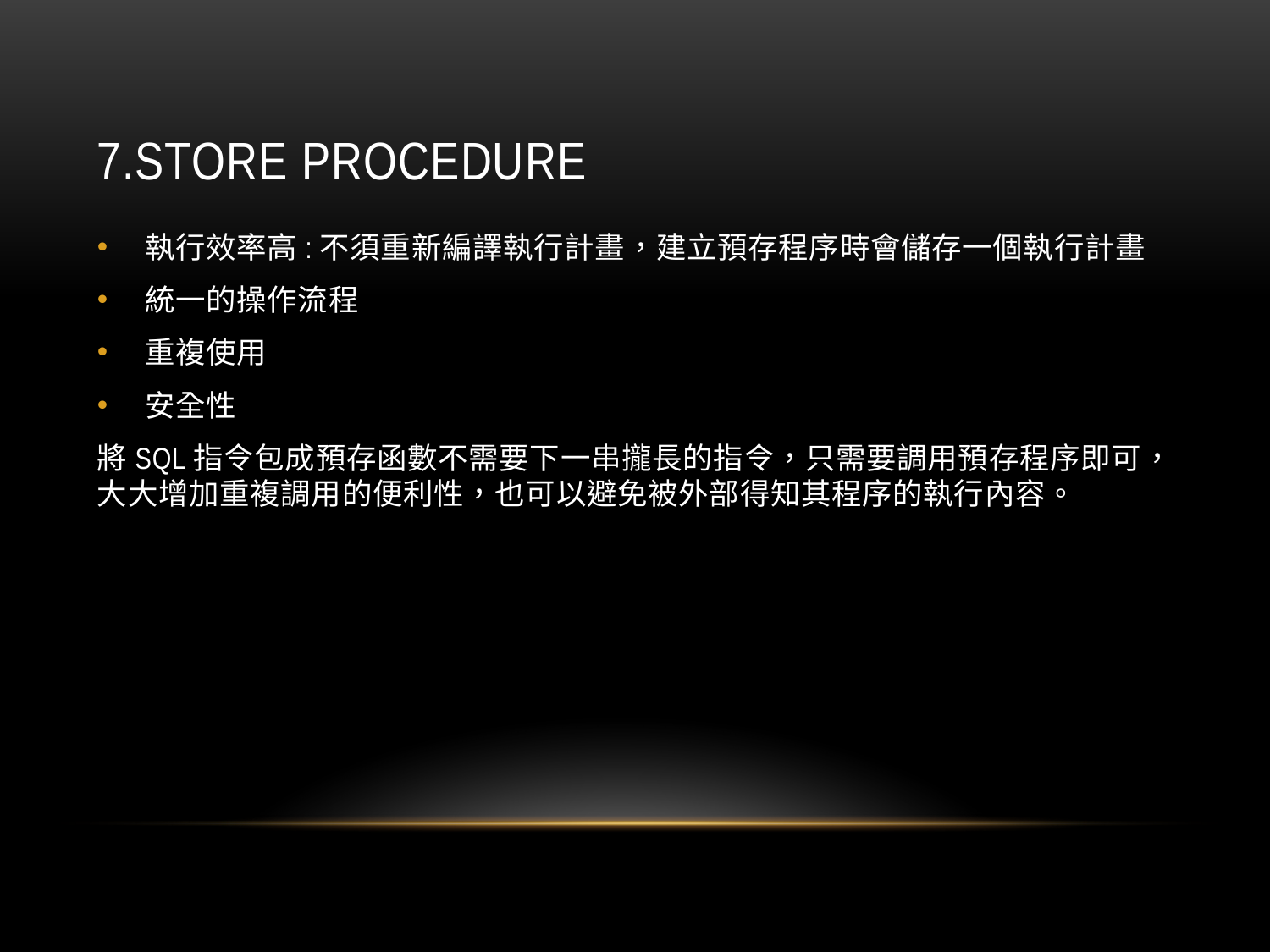

# 7.STORE PROCEDURE
執行效率高:不須重新編譯執行計畫，建立預存程序時會儲存一個執行計畫
統一的操作流程
重複使用
安全性
將SQL指令包成預存函數不需要下一串攏長的指令，只需要調用預存程序即可，大大增加重複調用的便利性，也可以避免被外部得知其程序的執行內容。